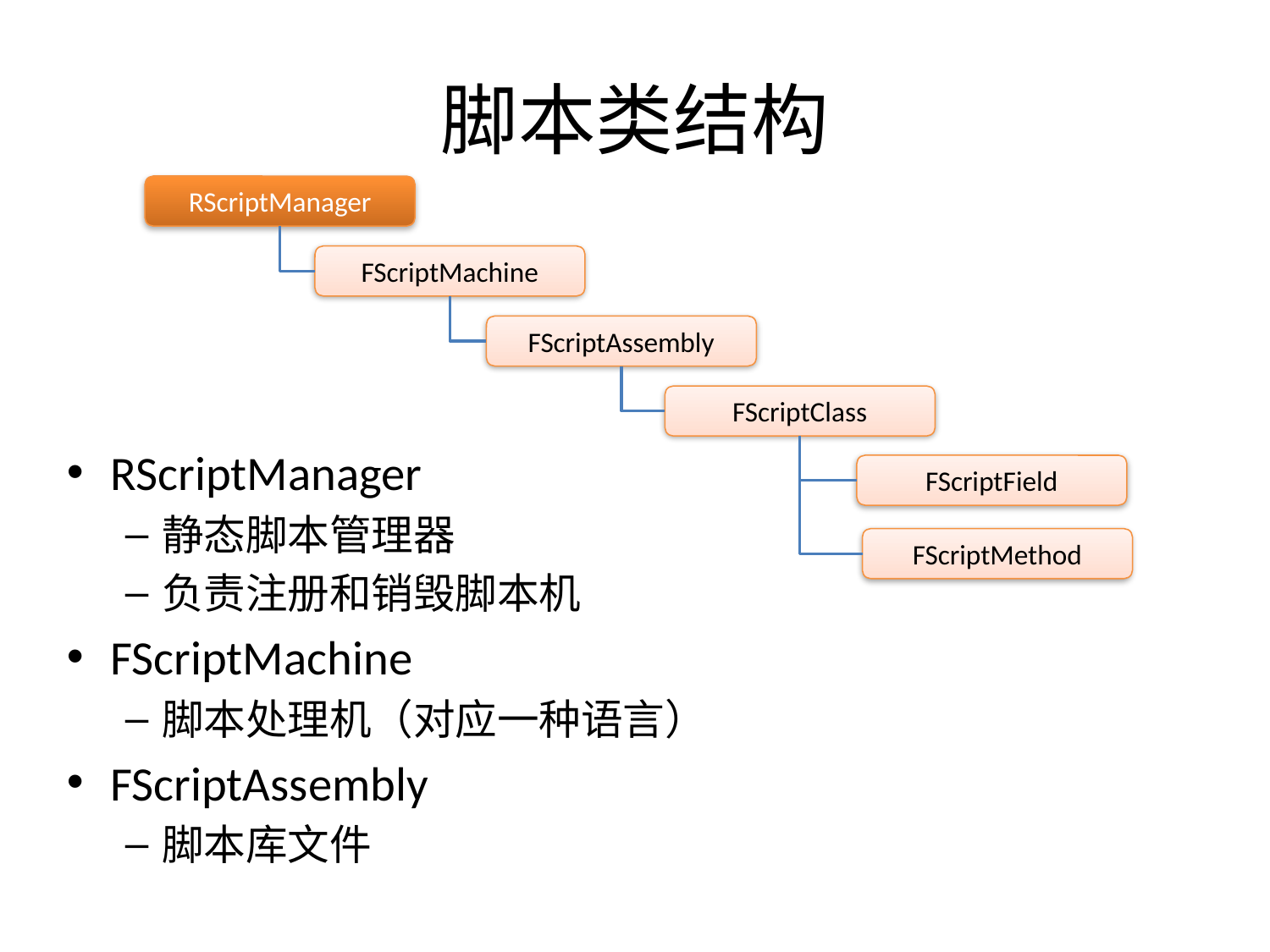

# 脚本类结构
RScriptManager
FScriptMachine
FScriptAssembly
FScriptClass
RScriptManager
静态脚本管理器
负责注册和销毁脚本机
FScriptMachine
脚本处理机（对应一种语言）
FScriptAssembly
脚本库文件
FScriptField
FScriptMethod